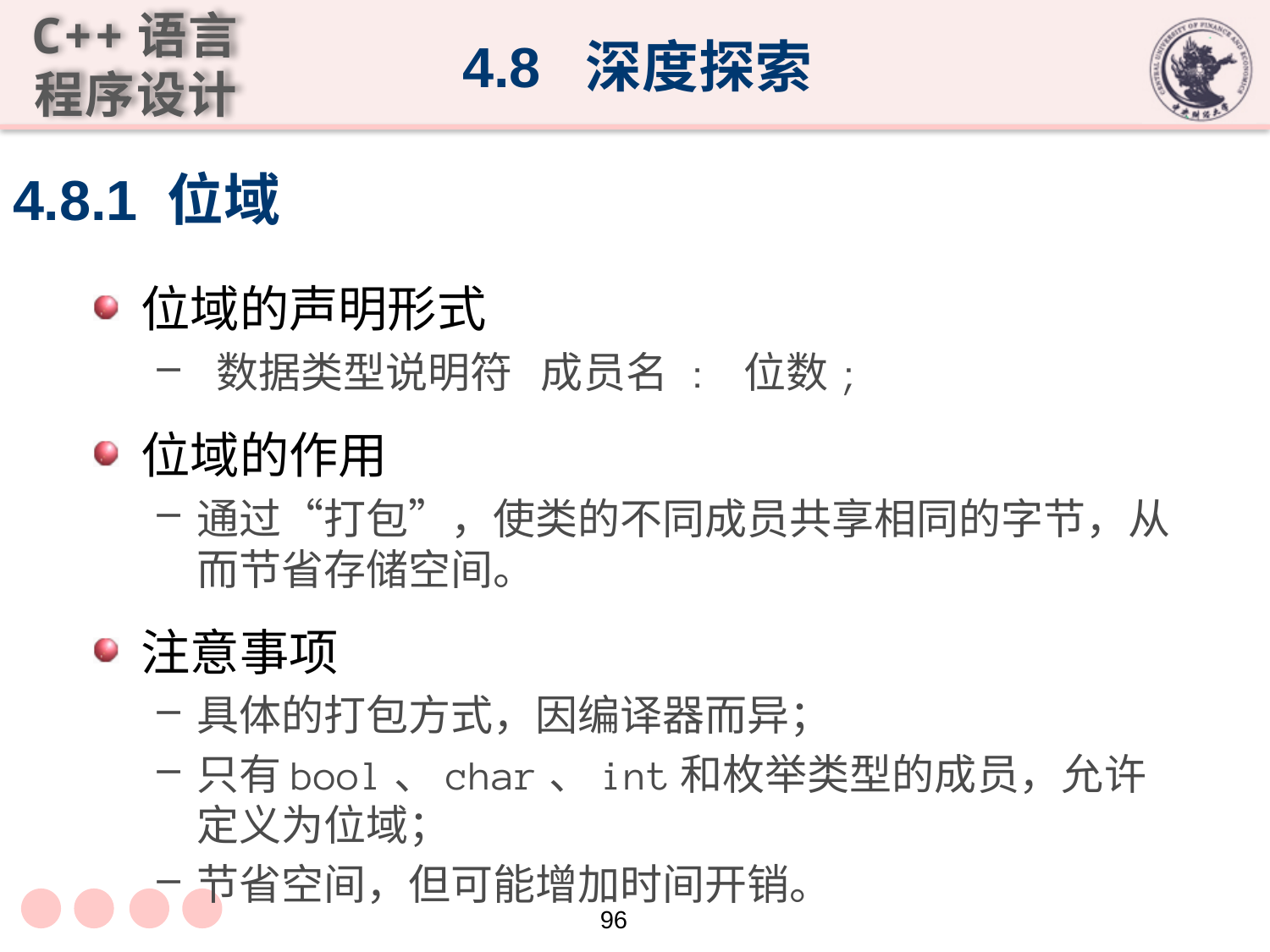

4.8  深度探索
# 4.8.1 位域
位域的声明形式
 数据类型说明符   成员名 : 位数;
位域的作用
通过“打包”，使类的不同成员共享相同的字节，从而节省存储空间。
注意事项
具体的打包方式，因编译器而异；
只有bool、char、int和枚举类型的成员，允许定义为位域；
节省空间，但可能增加时间开销。
96